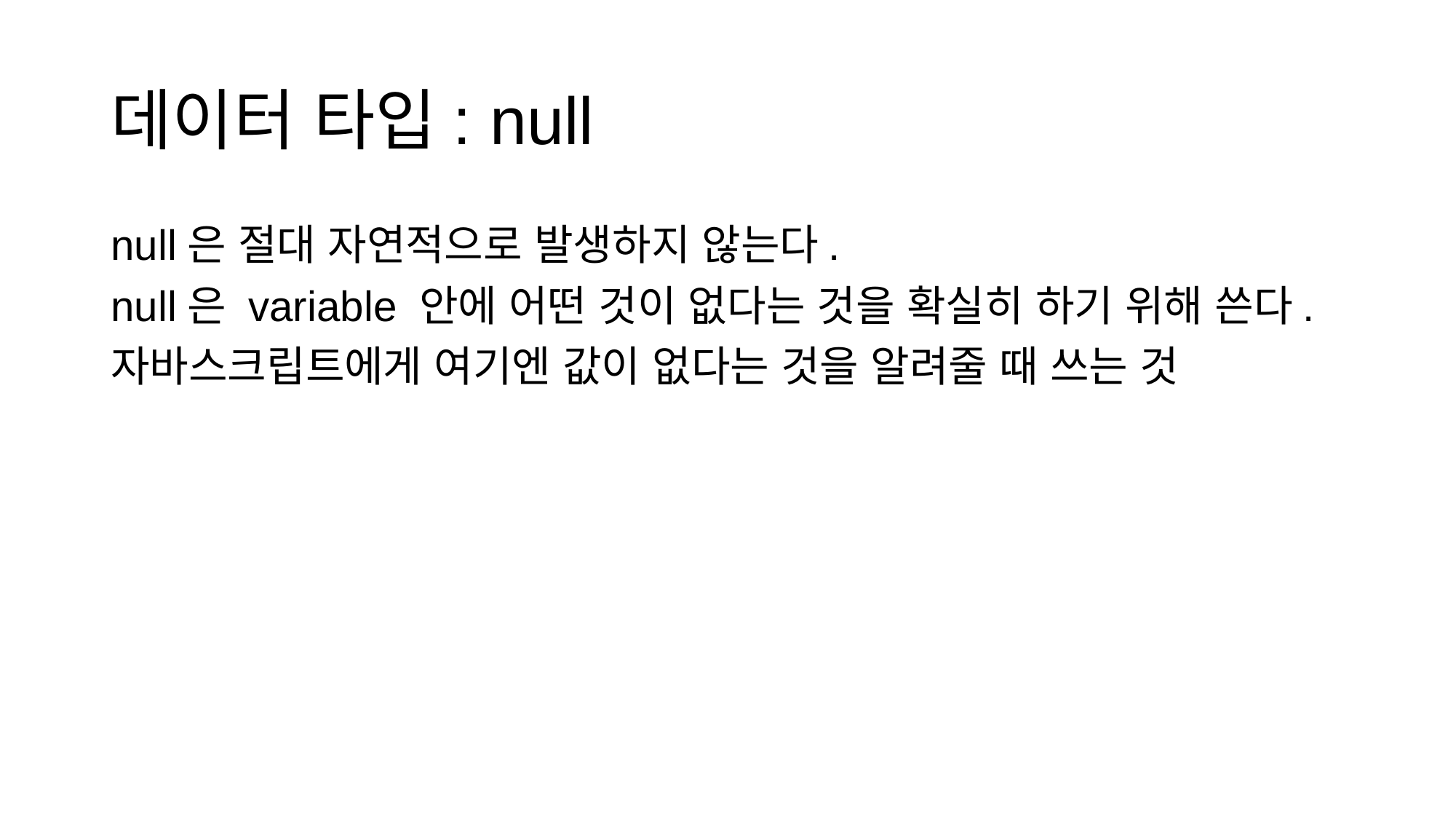

# 데이터 타입: null
null은 절대 자연적으로 발생하지 않는다.
null은 variable 안에 어떤 것이 없다는 것을 확실히 하기 위해 쓴다.
자바스크립트에게 여기엔 값이 없다는 것을 알려줄 때 쓰는 것